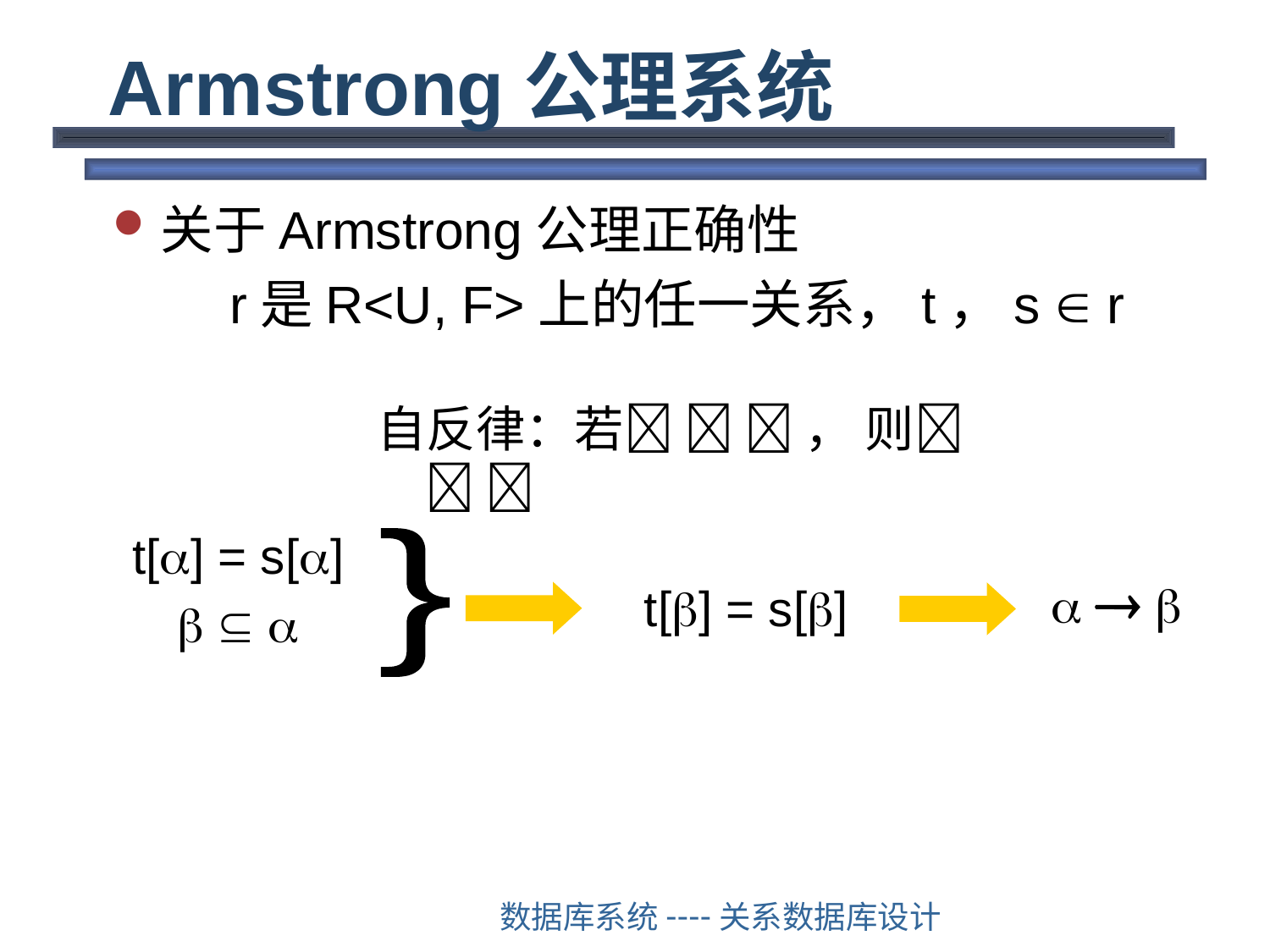

# Armstrong公理系统
关于Armstrong公理正确性
        r是R<U, F>上的任一关系，t，s ∈ r

自反律：若β ⊆ α ， 则α → β

t[α] = s[α]
β ⊆ α
}
α → β
t[β] = s[β]

数据库系统----关系数据库设计